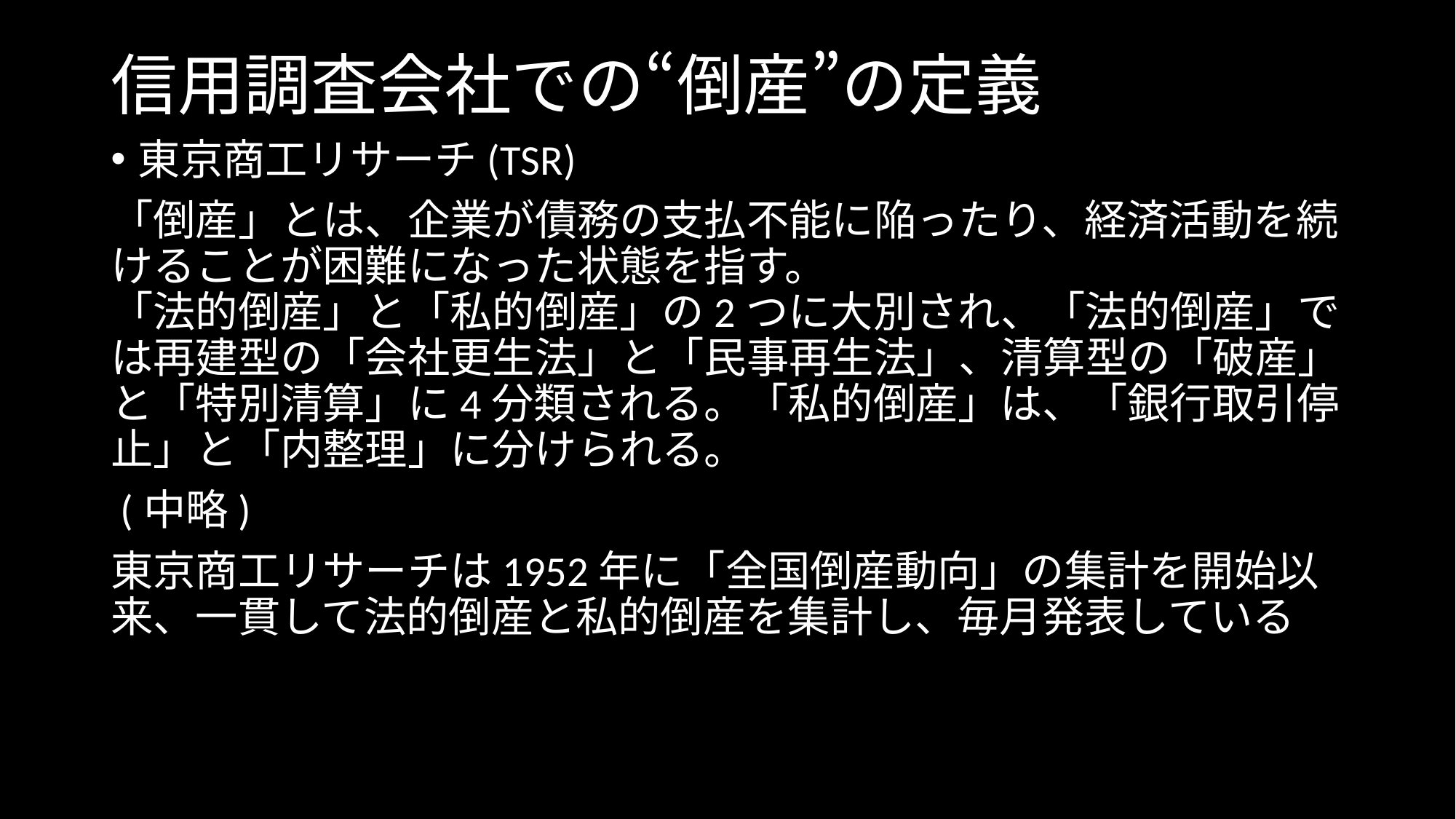

# 信用調査会社での“倒産”の定義
東京商工リサーチ(TSR)
「倒産」とは、企業が債務の支払不能に陥ったり、経済活動を続けることが困難になった状態を指す。
「法的倒産」と「私的倒産」の2つに大別され、「法的倒産」では再建型の「会社更生法」と「民事再生法」、清算型の「破産」と「特別清算」に4分類される。「私的倒産」は、「銀行取引停止」と「内整理」に分けられる。
 (中略)
東京商工リサーチは1952年に「全国倒産動向」の集計を開始以来、一貫して法的倒産と私的倒産を集計し、毎月発表している